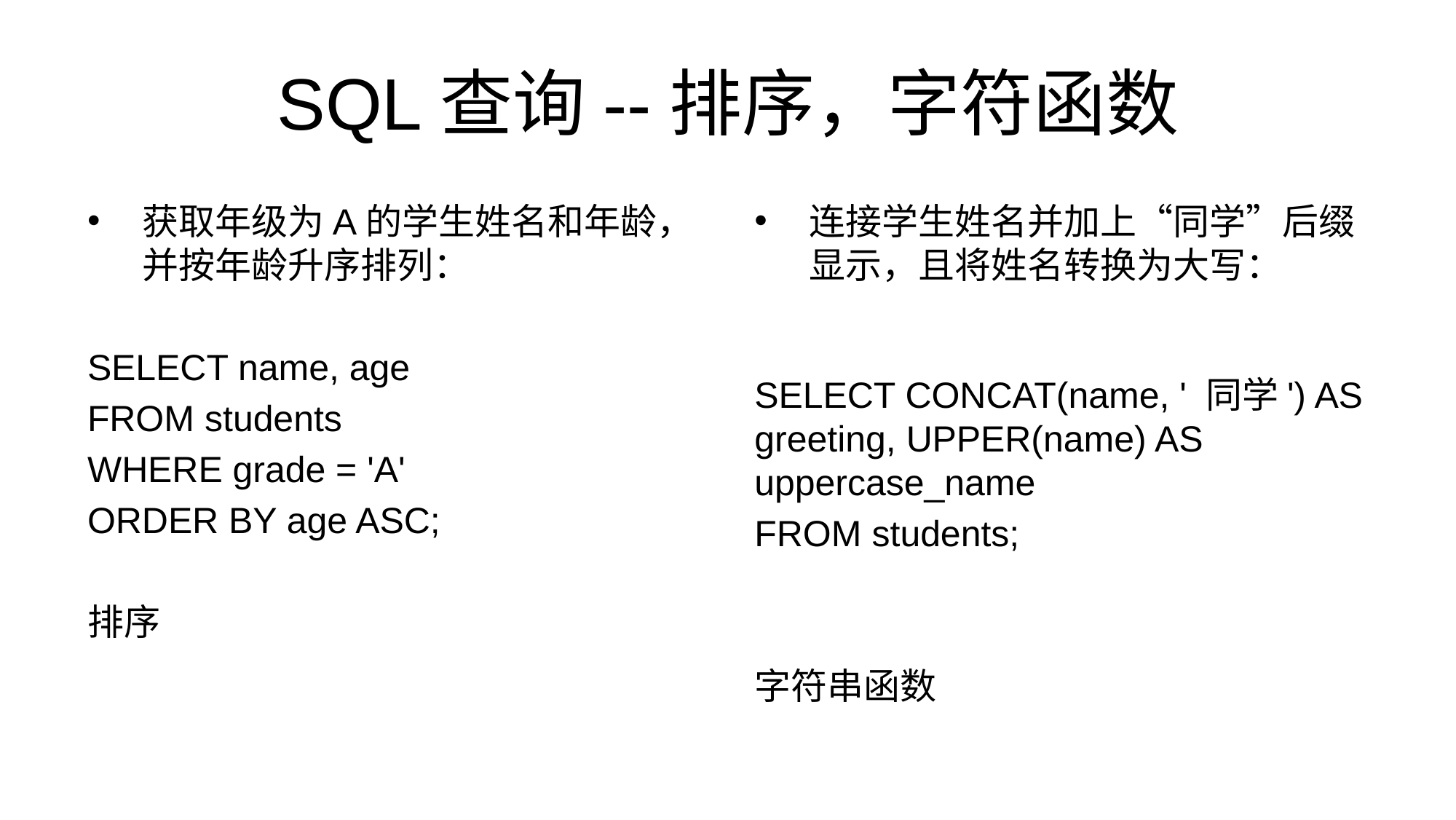

# SQL查询--排序，字符函数
获取年级为A的学生姓名和年龄，并按年龄升序排列：

SELECT name, age
FROM students
WHERE grade = 'A'
ORDER BY age ASC;

排序
连接学生姓名并加上“同学”后缀显示，且将姓名转换为大写：

SELECT CONCAT(name, ' 同学') AS greeting, UPPER(name) AS uppercase_name
FROM students;

字符串函数